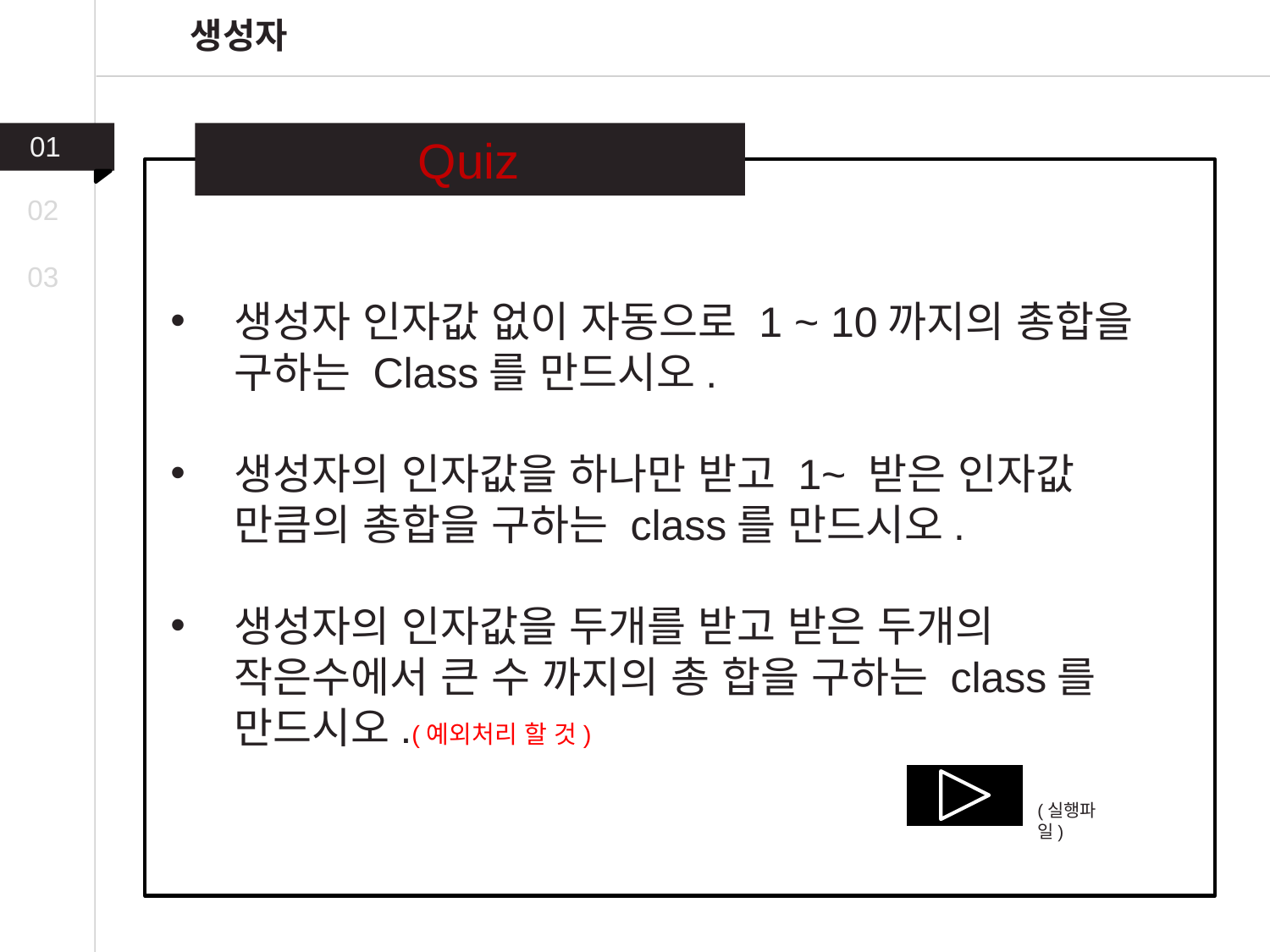

생성자
01

Quiz

02
03
생성자 인자값 없이 자동으로 1 ~ 10까지의 총합을 구하는 Class를 만드시오.

생성자의 인자값을 하나만 받고 1~ 받은 인자값 만큼의 총합을 구하는 class를 만드시오.

생성자의 인자값을 두개를 받고 받은 두개의 작은수에서 큰 수 까지의 총 합을 구하는 class를   만드시오.(예외처리 할 것)

(실행파일)